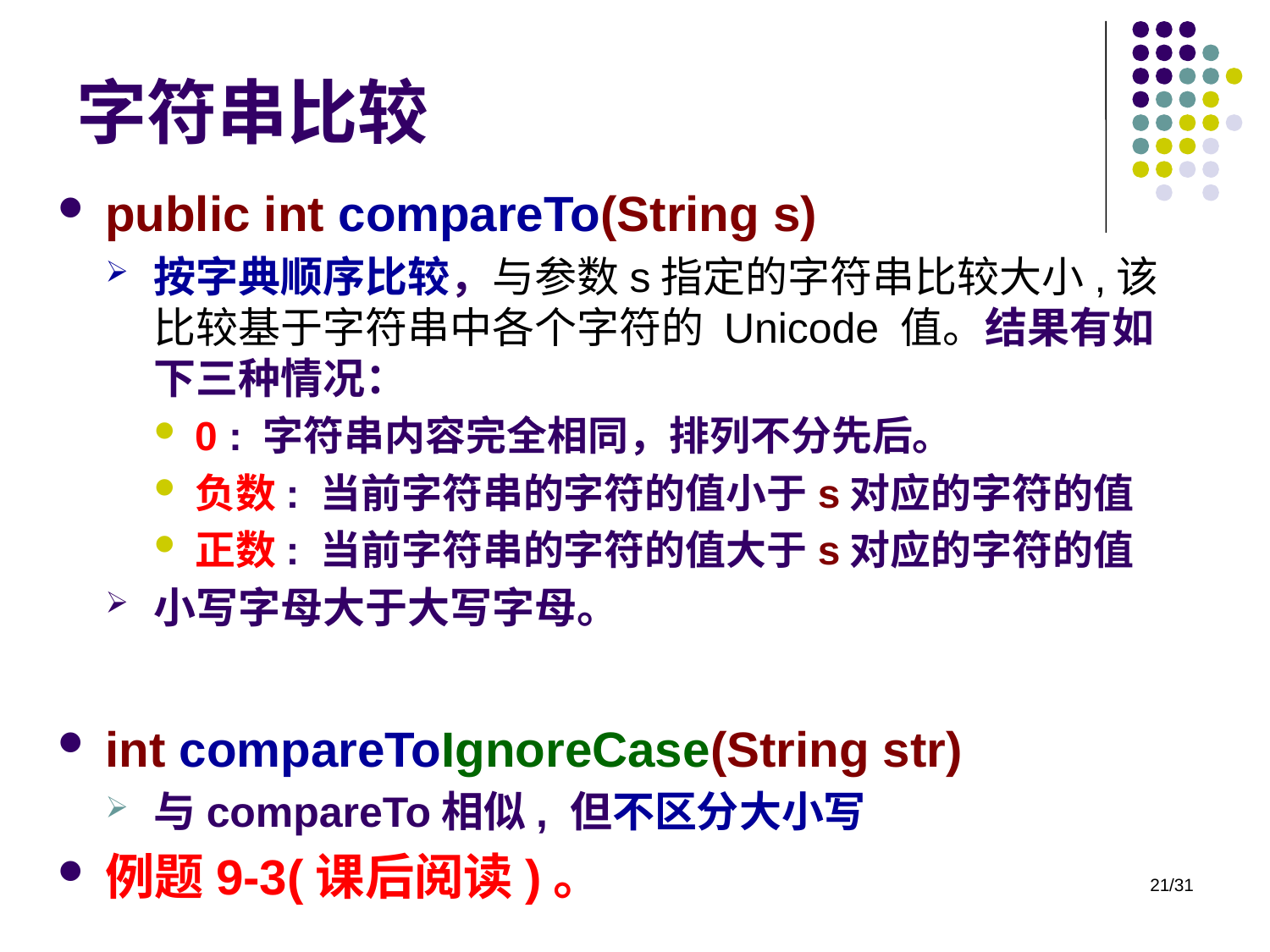

# 字符串比较
public int compareTo(String s)
按字典顺序比较，与参数s指定的字符串比较大小,该比较基于字符串中各个字符的 Unicode 值。结果有如下三种情况：
0 : 字符串内容完全相同，排列不分先后。
负数: 当前字符串的字符的值小于s对应的字符的值
正数: 当前字符串的字符的值大于s对应的字符的值
小写字母大于大写字母。

int compareToIgnoreCase(String str)
与compareTo相似, 但不区分大小写
例题9-3(课后阅读)。
21/31